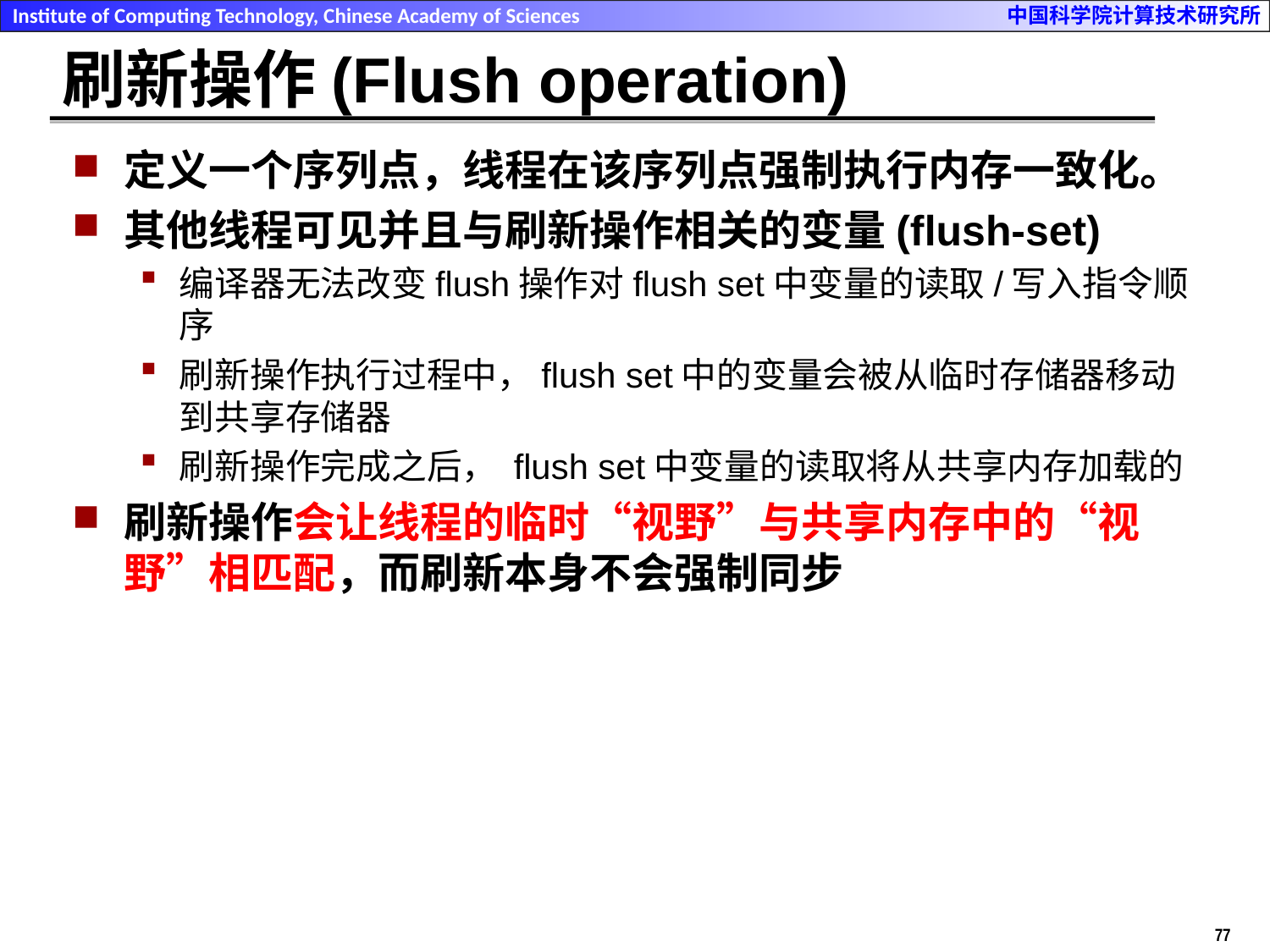

# 刷新操作(Flush operation)
定义一个序列点，线程在该序列点强制执行内存一致化。
其他线程可见并且与刷新操作相关的变量(flush-set)
编译器无法改变flush操作对flush set中变量的读取/写入指令顺序
刷新操作执行过程中，flush set中的变量会被从临时存储器移动到共享存储器
刷新操作完成之后， flush set中变量的读取将从共享内存加载的
刷新操作会让线程的临时“视野”与共享内存中的“视野”相匹配，而刷新本身不会强制同步